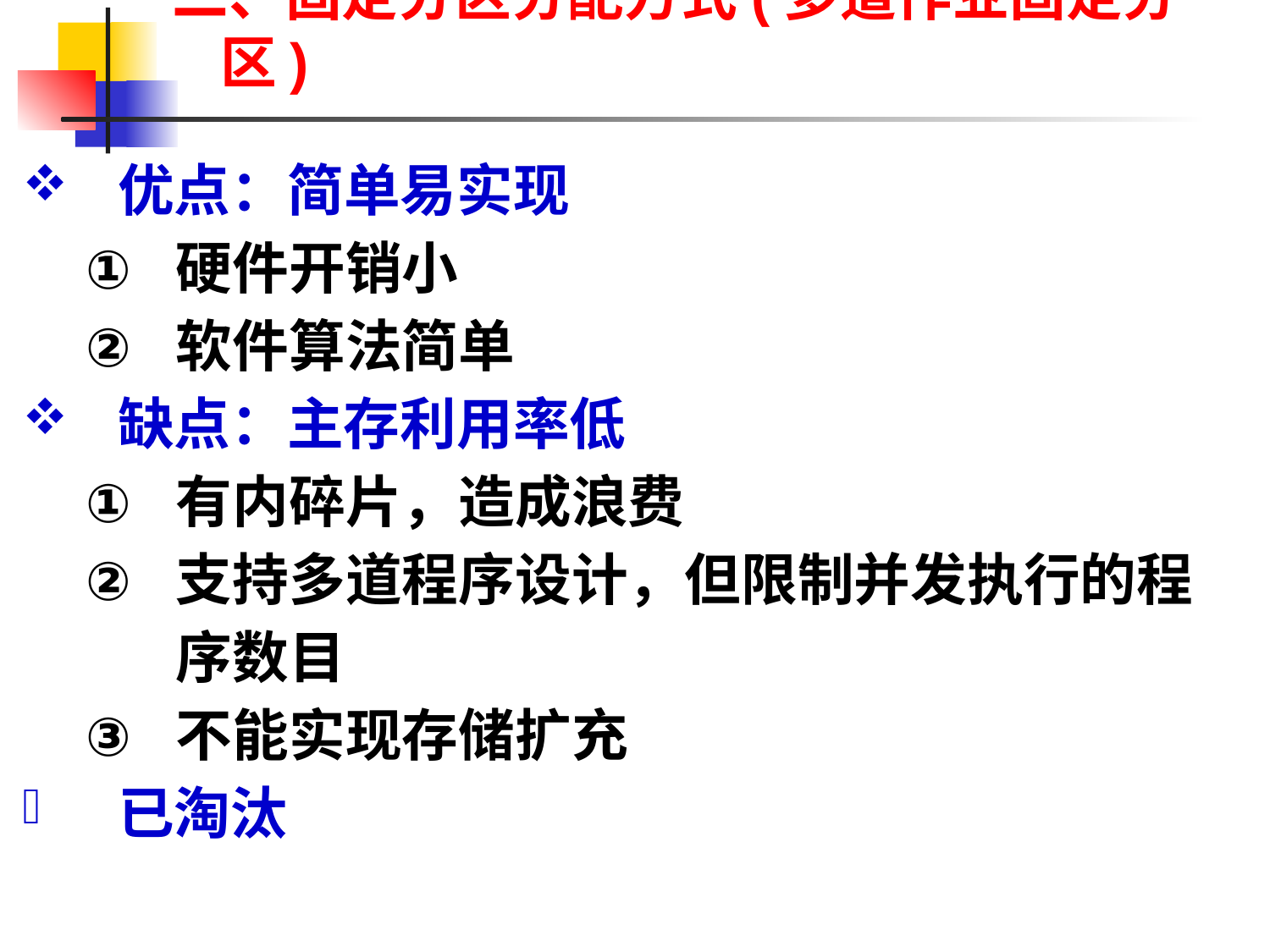

# 二、固定分区分配方式(多道作业固定分区)
优点：简单易实现
硬件开销小
软件算法简单
缺点：主存利用率低
有内碎片，造成浪费
支持多道程序设计，但限制并发执行的程序数目
不能实现存储扩充
已淘汰